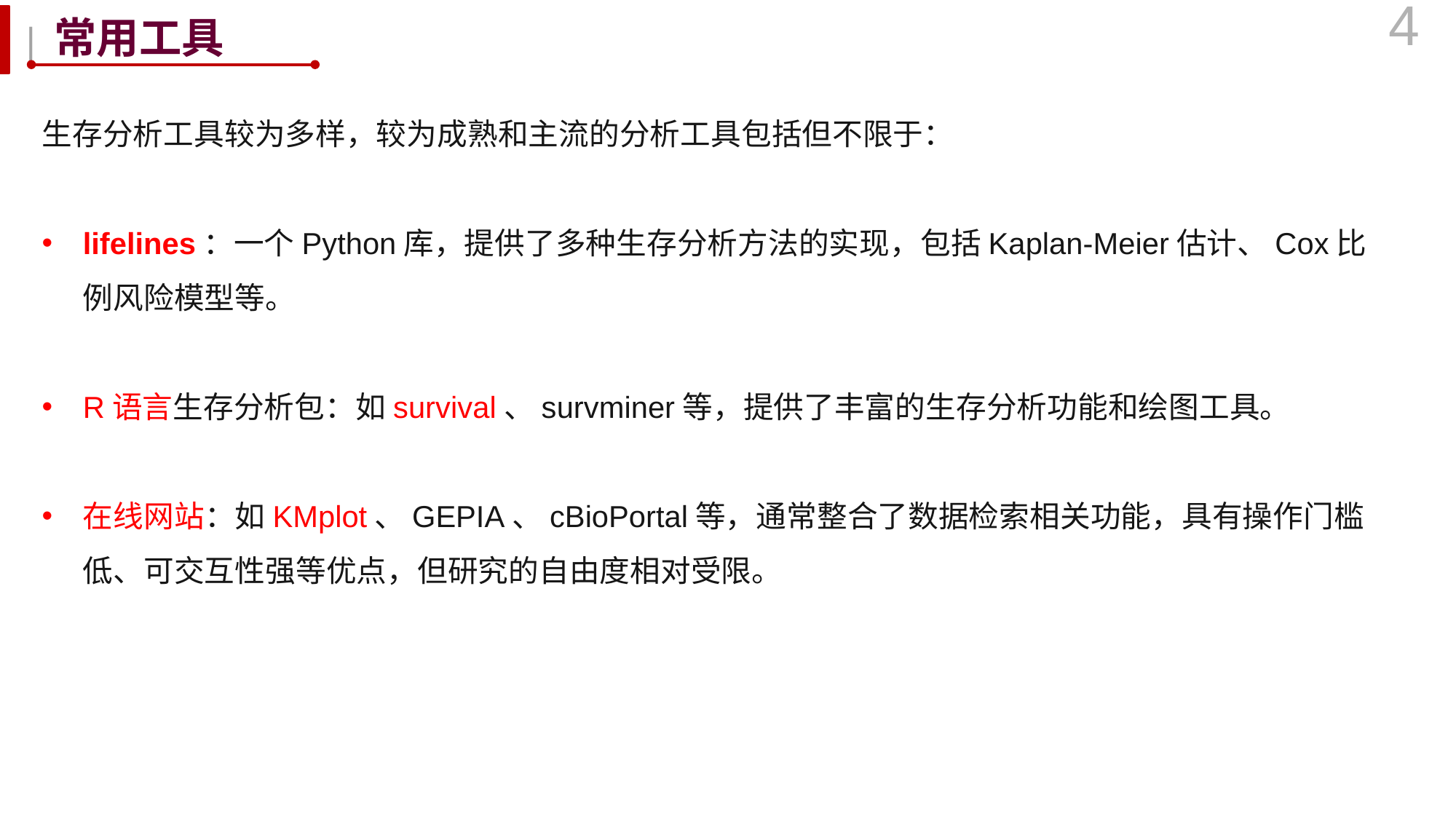

4
| 常用工具

生存分析工具较为多样，较为成熟和主流的分析工具包括但不限于：

lifelines：一个Python库，提供了多种生存分析方法的实现，包括Kaplan-Meier估计、Cox比例风险模型等。

R语言生存分析包：如survival、survminer等，提供了丰富的生存分析功能和绘图工具。

在线网站：如KMplot、GEPIA、cBioPortal等，通常整合了数据检索相关功能，具有操作门槛低、可交互性强等优点，但研究的自由度相对受限。